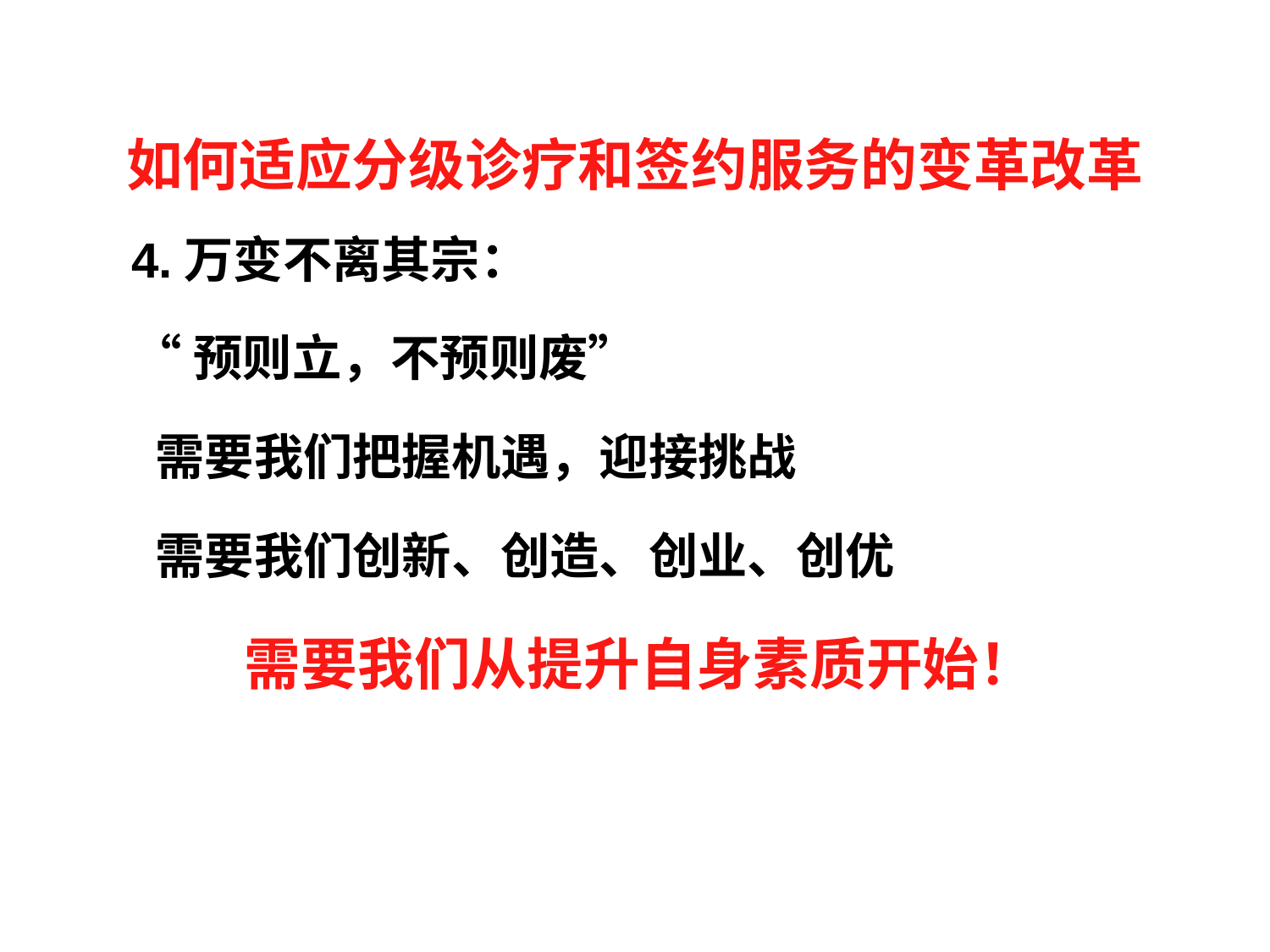

# 如何适应分级诊疗和签约服务的变革改革
    4.万变不离其宗：
     “预则立，不预则废”
      需要我们把握机遇，迎接挑战
      需要我们创新、创造、创业、创优
            需要我们从提升自身素质开始！